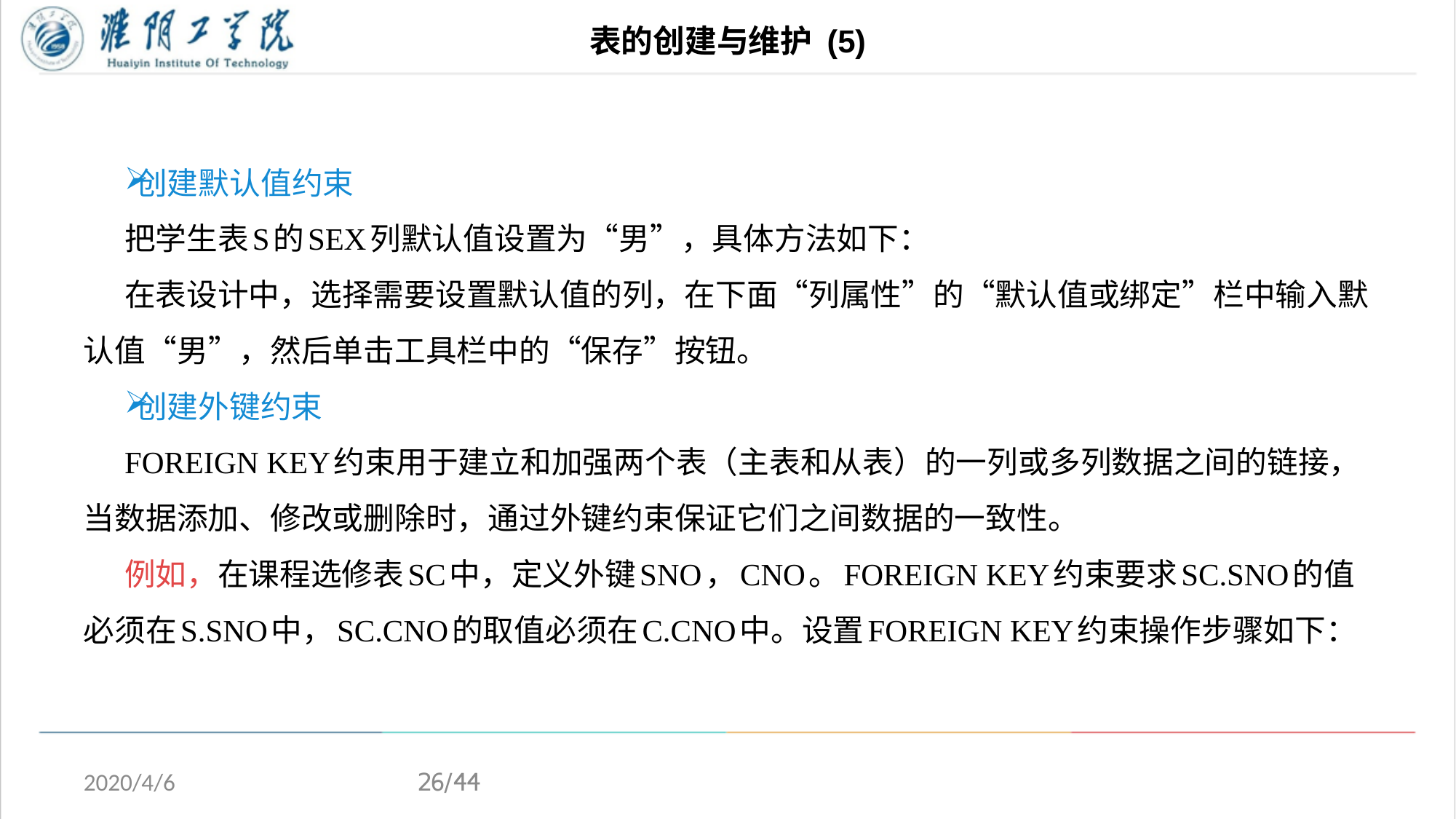

# 表的创建与维护 (5)
创建默认值约束
把学生表S的SEX列默认值设置为“男”，具体方法如下：
在表设计中，选择需要设置默认值的列，在下面“列属性”的“默认值或绑定”栏中输入默认值“男”，然后单击工具栏中的“保存”按钮。
创建外键约束
FOREIGN KEY约束用于建立和加强两个表（主表和从表）的一列或多列数据之间的链接，当数据添加、修改或删除时，通过外键约束保证它们之间数据的一致性。
例如，在课程选修表SC中，定义外键SNO，CNO。FOREIGN KEY约束要求SC.SNO的值必须在S.SNO中，SC.CNO的取值必须在C.CNO中。设置FOREIGN KEY约束操作步骤如下：
26/44
2020/4/6